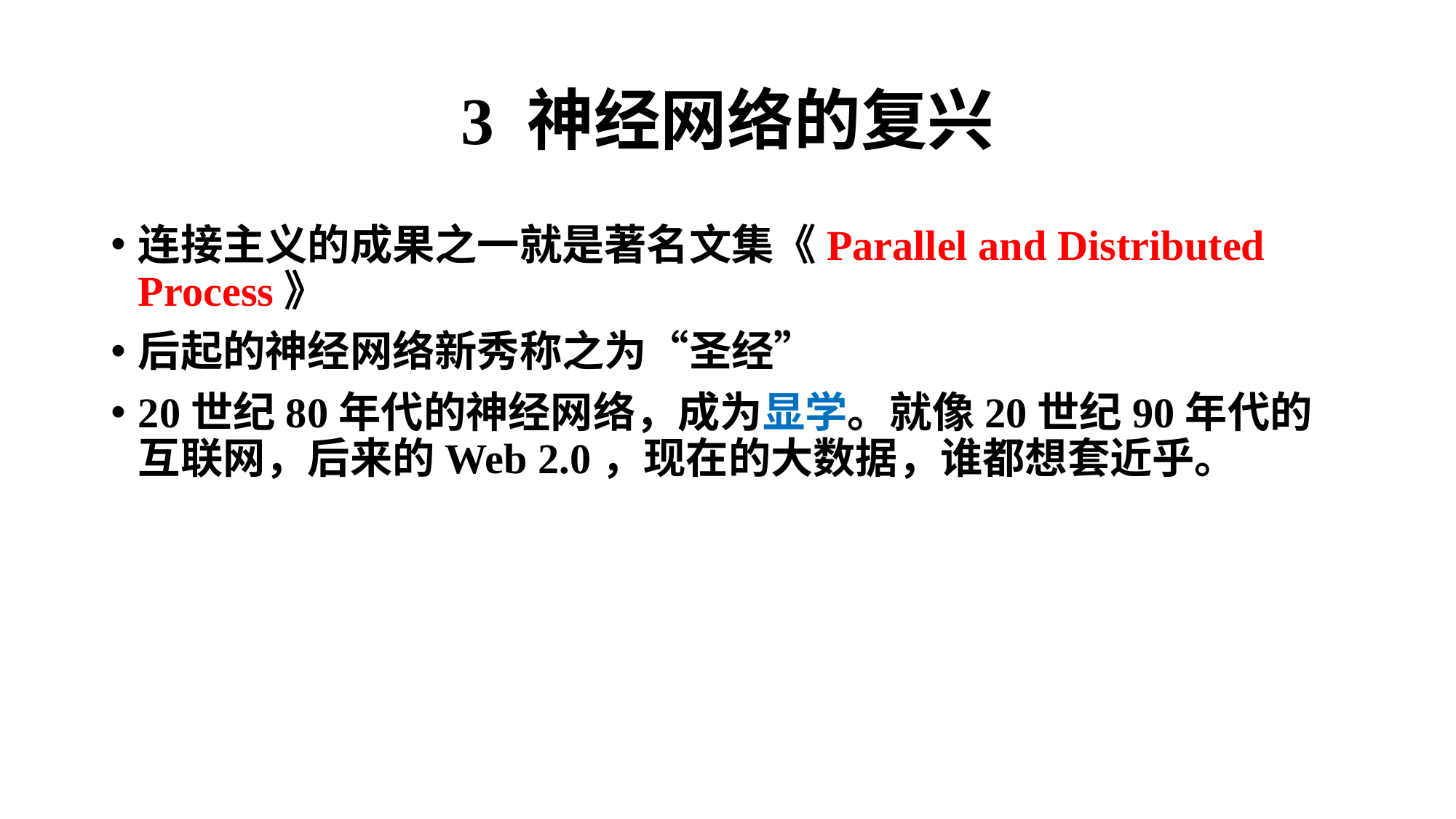

# 3 神经网络的复兴
连接主义的成果之一就是著名文集《Parallel and Distributed Process》
后起的神经网络新秀称之为“圣经”
20世纪80年代的神经网络，成为显学。就像20世纪90年代的互联网，后来的Web 2.0，现在的大数据，谁都想套近乎。